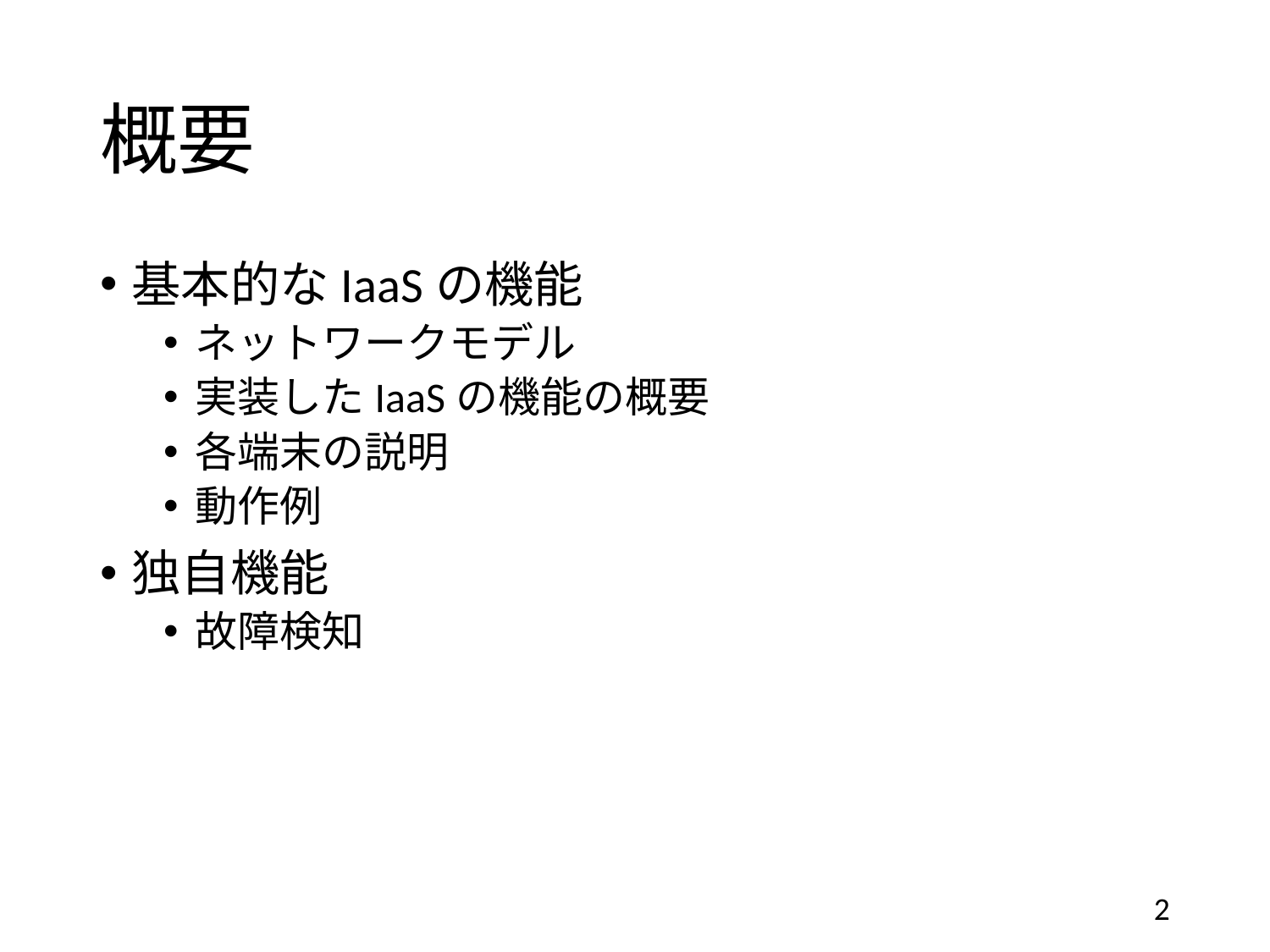

# 概要
基本的なIaaSの機能
ネットワークモデル
実装したIaaSの機能の概要
各端末の説明
動作例
独自機能
故障検知
2